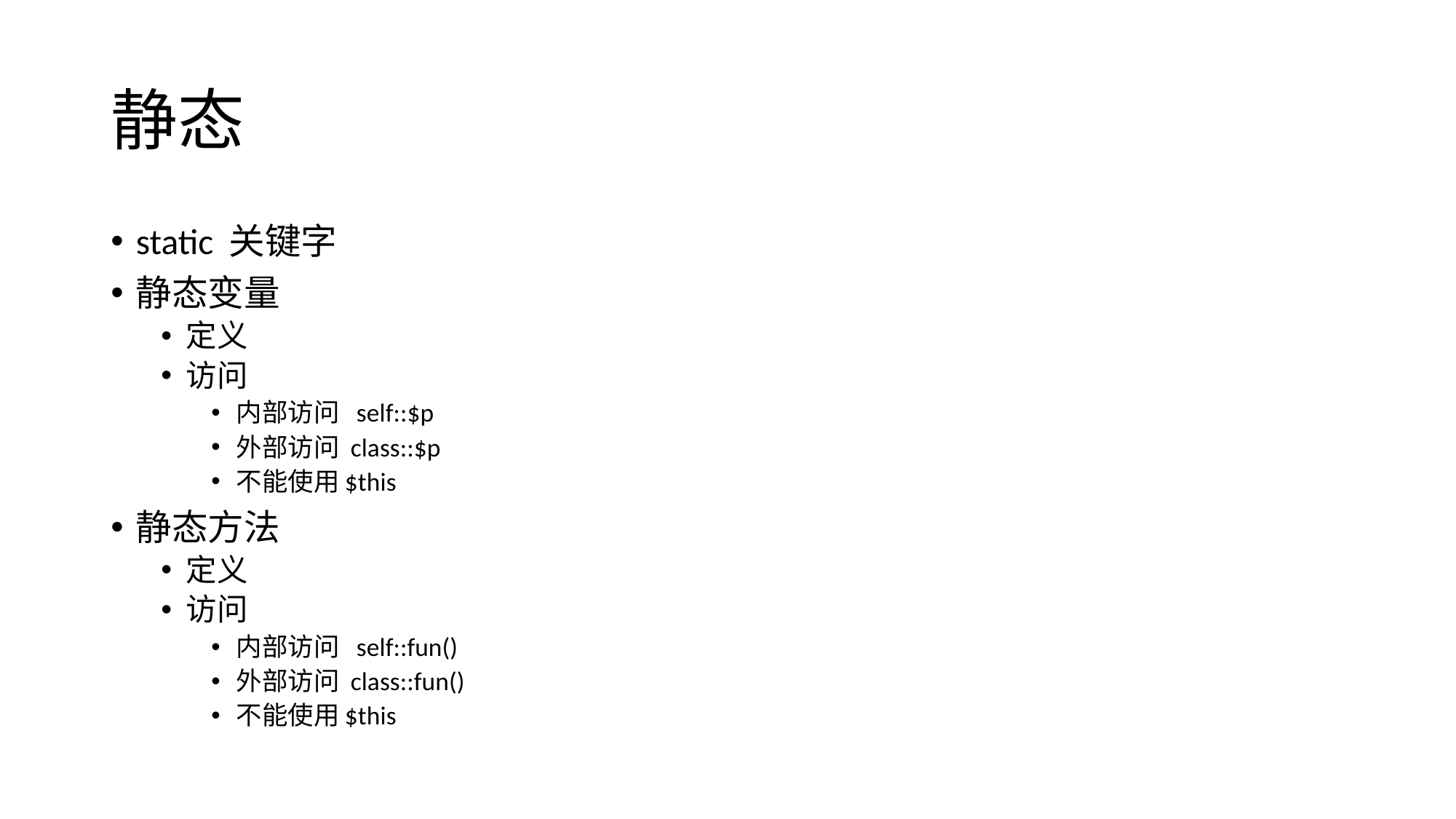

# 静态
static 关键字
静态变量
定义
访问
内部访问  self::$p
外部访问 class::$p
不能使用$this
静态方法
定义
访问
内部访问  self::fun()
外部访问 class::fun()
不能使用$this